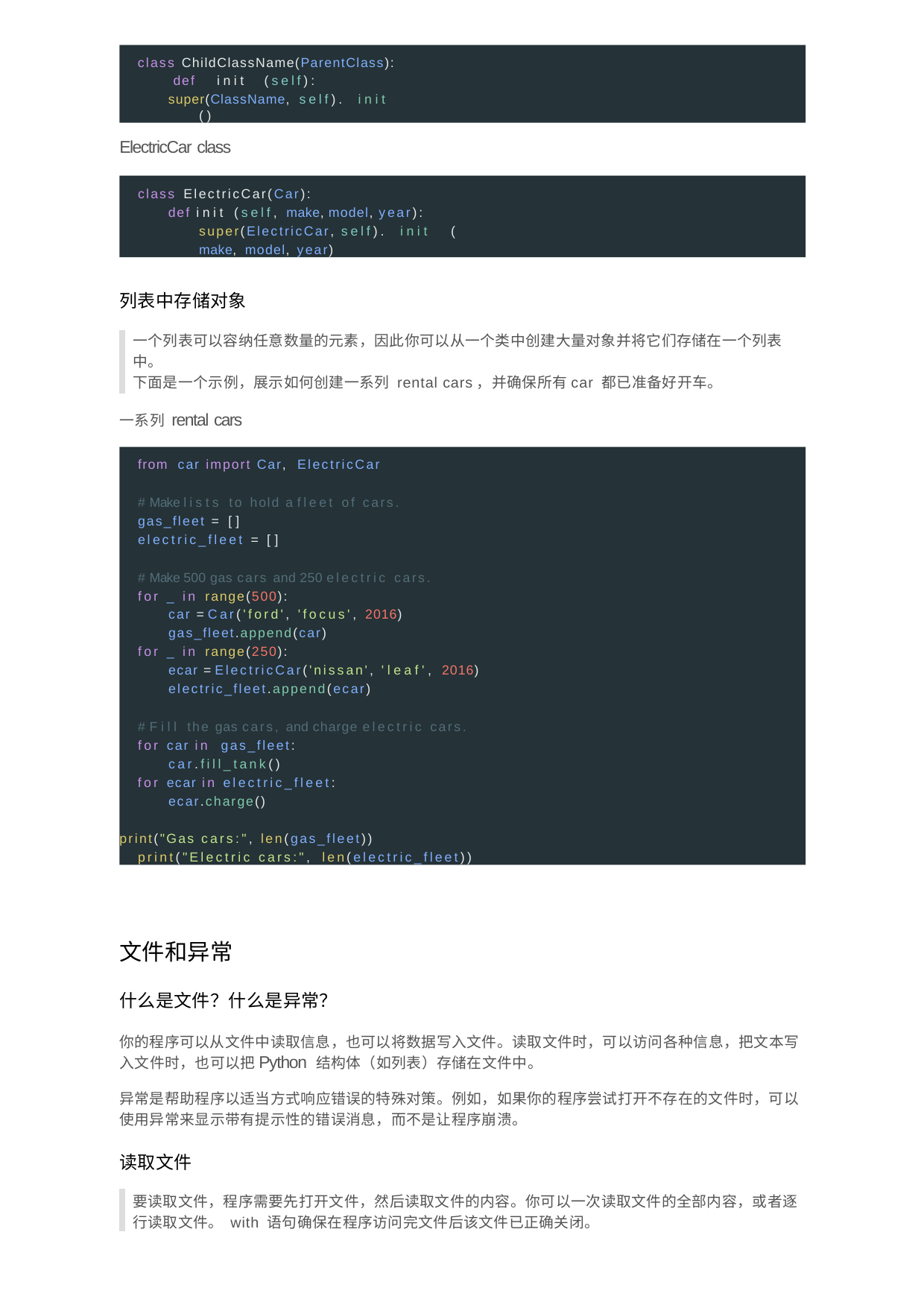

class ChildClassName(ParentClass):  def    init  (self):
super(ClassName,  self).  init  ()
ElectricCar class
class ElectricCar(Car):
def init (self, make, model, year):  super(ElectricCar, self).  init  (
make,  model, year)
列表中存储对象

一个列表可以容纳任意数量的元素，因此你可以从一个类中创建大量对象并将它们存储在一个列表 中。
下面是一个示例，展示如何创建一系列 rental cars，并确保所有car 都已准备好开车。

⼀系列rental cars

from  car import Car, ElectricCar

# Make lists to hold a fleet of cars.  gas_fleet =  []
electric_fleet =  []

# Make 500 gas cars and 250 electric cars.  for _  in range(500):
car = Car('ford', 'focus', 2016)  gas_fleet.append(car)
for _  in range(250):
ecar = ElectricCar('nissan', 'leaf', 2016)  electric_fleet.append(ecar)

# Fill the gas cars, and charge electric cars.  for car in gas_fleet:
car.fill_tank()
for ecar in electric_fleet:  ecar.charge()

print("Gas cars:", len(gas_fleet))  print("Electric cars:", len(electric_fleet))
⽂件和异常

什么是⽂件？什么是异常？

你的程序可以从⽂件中读取信息，也可以将数据写⼊⽂件。读取⽂件时，可以访问各种信息，把⽂本写
⼊⽂件时，也可以把Python 结构体（如列表）存储在⽂件中。
异常是帮助程序以适当⽅式响应错误的特殊对策。例如，如果你的程序尝试打开不存在的⽂件时，可以 使⽤异常来显⽰带有提⽰性的错误消息，⽽不是让程序崩溃。

读取⽂件

要读取文件，程序需要先打开文件，然后读取文件的内容。你可以一次读取文件的全部内容，或者逐 行读取文件。 with 语句确保在程序访问完文件后该文件已正确关闭。